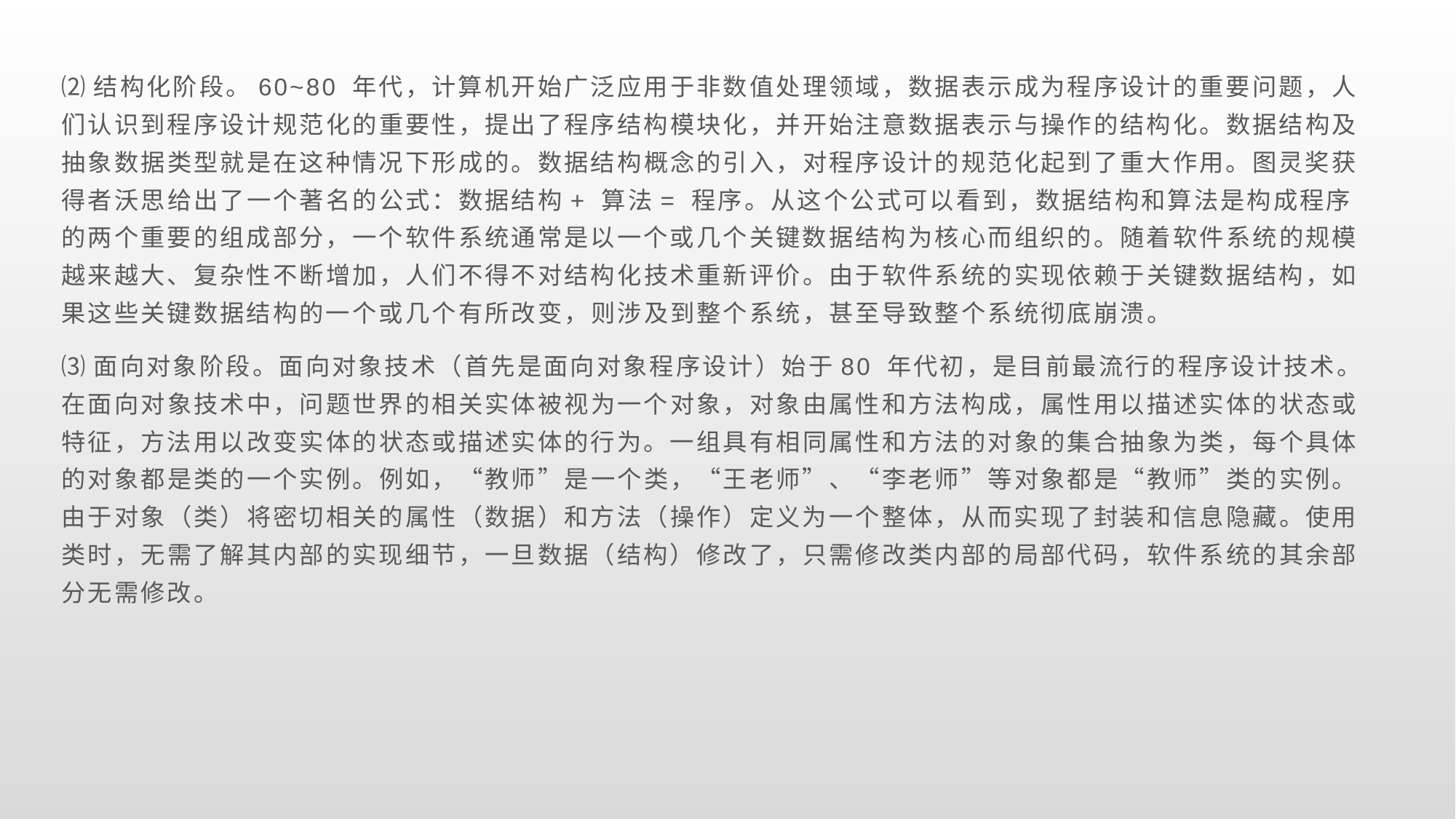

⑵结构化阶段。60~80 年代，计算机开始广泛应用于非数值处理领域，数据表示成为程序设计的重要问题，人们认识到程序设计规范化的重要性，提出了程序结构模块化，并开始注意数据表示与操作的结构化。数据结构及抽象数据类型就是在这种情况下形成的。数据结构概念的引入，对程序设计的规范化起到了重大作用。图灵奖获得者沃思给出了一个著名的公式：数据结构+ 算法= 程序。从这个公式可以看到，数据结构和算法是构成程序的两个重要的组成部分，一个软件系统通常是以一个或几个关键数据结构为核心而组织的。随着软件系统的规模越来越大、复杂性不断增加，人们不得不对结构化技术重新评价。由于软件系统的实现依赖于关键数据结构，如果这些关键数据结构的一个或几个有所改变，则涉及到整个系统，甚至导致整个系统彻底崩溃。
⑶面向对象阶段。面向对象技术（首先是面向对象程序设计）始于80 年代初，是目前最流行的程序设计技术。在面向对象技术中，问题世界的相关实体被视为一个对象，对象由属性和方法构成，属性用以描述实体的状态或特征，方法用以改变实体的状态或描述实体的行为。一组具有相同属性和方法的对象的集合抽象为类，每个具体的对象都是类的一个实例。例如，“教师”是一个类，“王老师”、“李老师”等对象都是“教师”类的实例。由于对象（类）将密切相关的属性（数据）和方法（操作）定义为一个整体，从而实现了封装和信息隐藏。使用类时，无需了解其内部的实现细节，一旦数据（结构）修改了，只需修改类内部的局部代码，软件系统的其余部分无需修改。